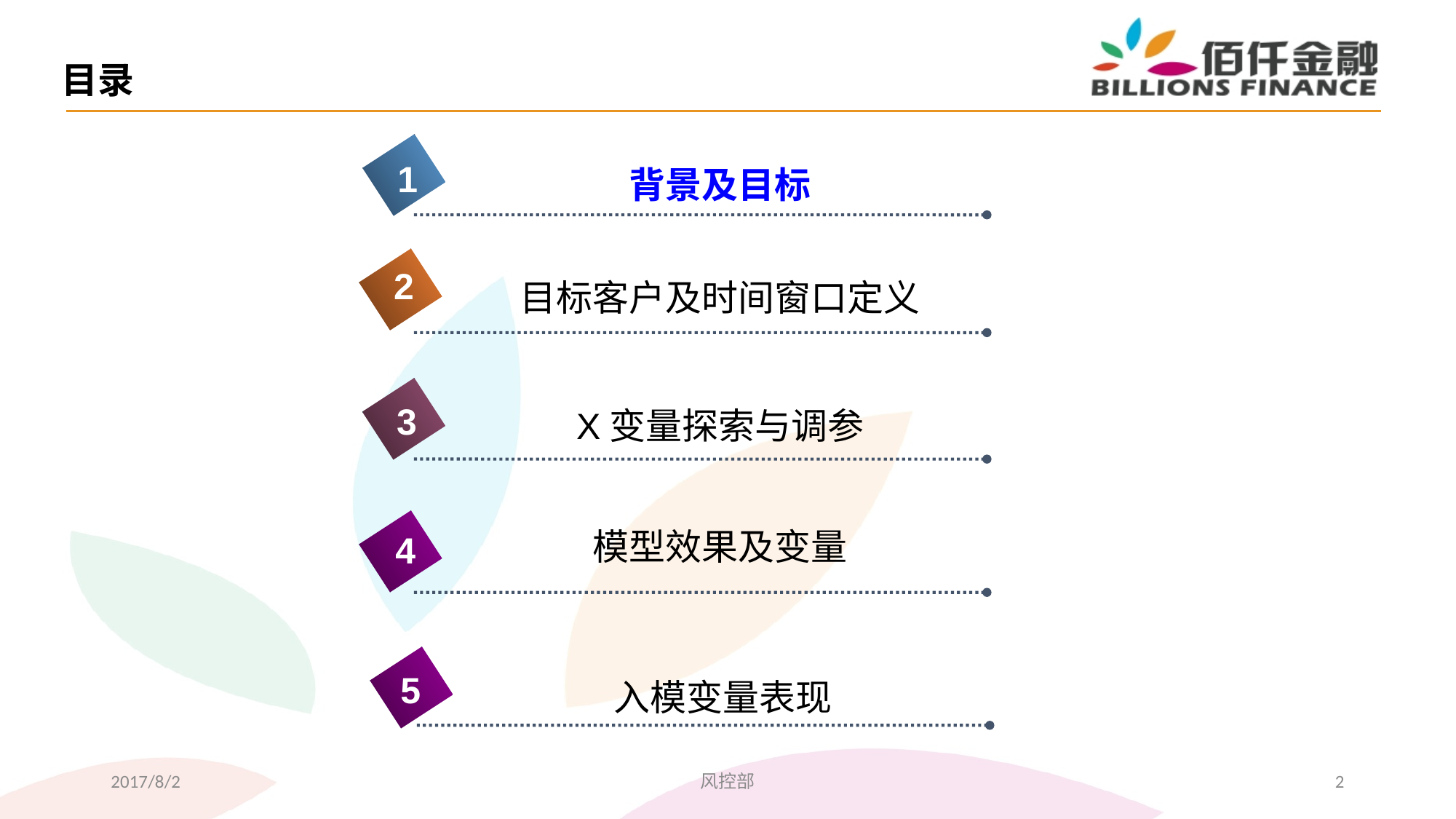

目录

1
背景及目标

2

目标客户及时间窗口定义

3
X变量探索与调参

模型效果及变量

4

5
入模变量表现

2017/8/2
风控部
2